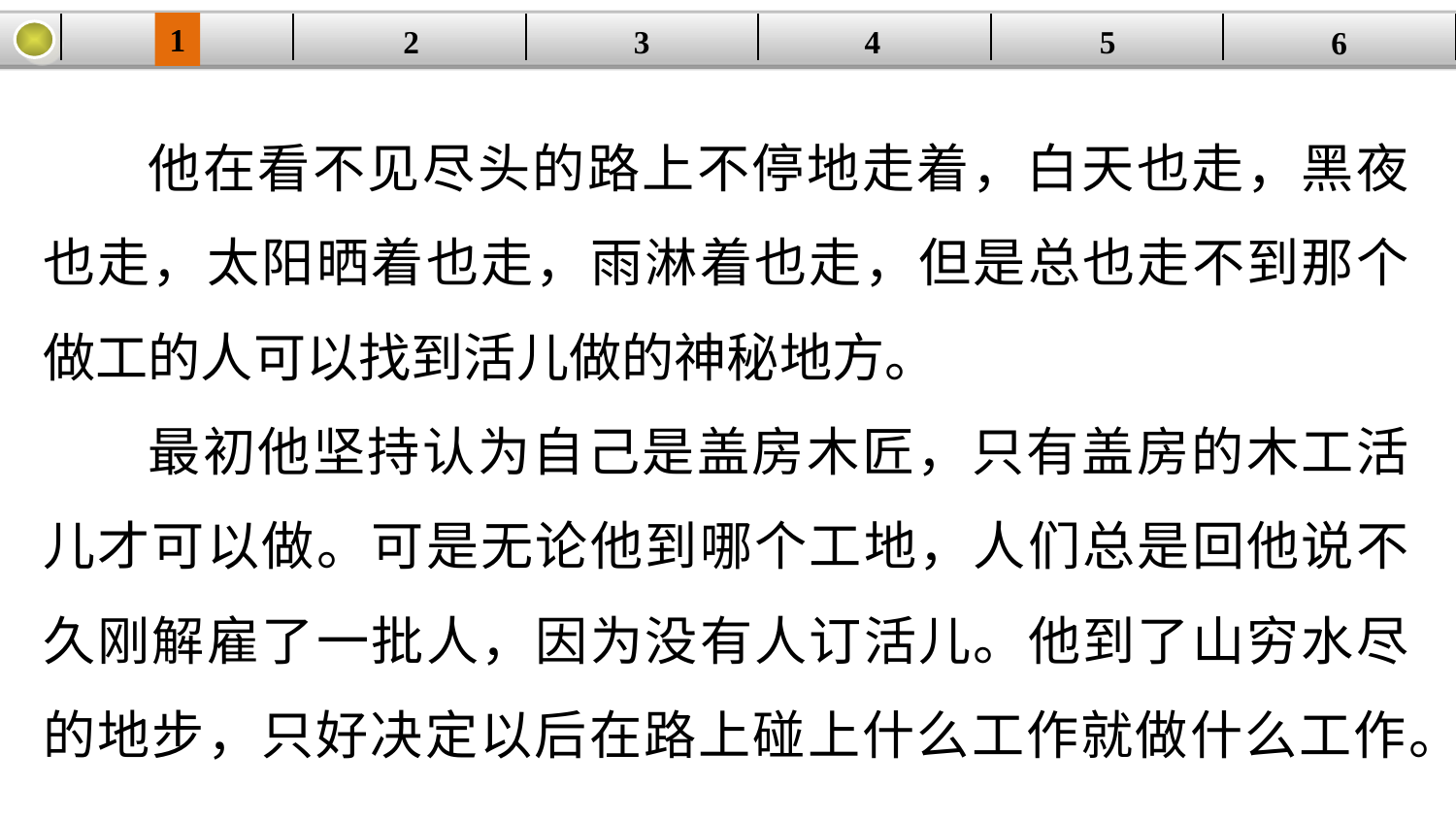

1
|  |  |  |  |  |  |
| --- | --- | --- | --- | --- | --- |
2
3
4
5
6

他在看不见尽头的路上不停地走着，白天也走，黑夜也走，太阳晒着也走，雨淋着也走，但是总也走不到那个做工的人可以找到活儿做的神秘地方。
最初他坚持认为自己是盖房木匠，只有盖房的木工活儿才可以做。可是无论他到哪个工地，人们总是回他说不久刚解雇了一批人，因为没有人订活儿。他到了山穷水尽的地步，只好决定以后在路上碰上什么工作就做什么工作。